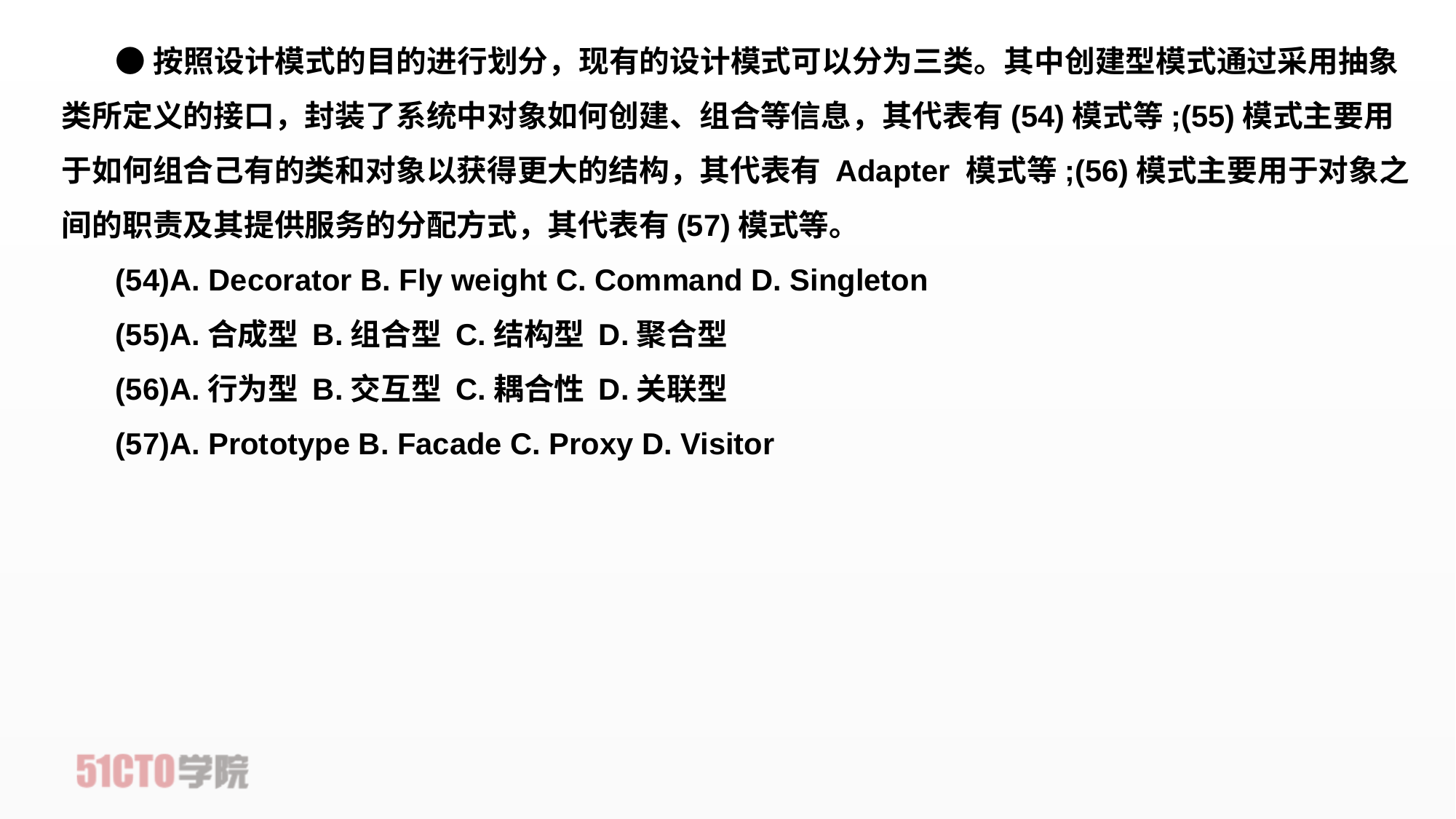

●按照设计模式的目的进行划分，现有的设计模式可以分为三类。其中创建型模式通过采用抽象类所定义的接口，封装了系统中对象如何创建、组合等信息，其代表有(54)模式等;(55)模式主要用于如何组合己有的类和对象以获得更大的结构，其代表有 Adapter 模式等;(56)模式主要用于对象之间的职责及其提供服务的分配方式，其代表有(57)模式等。
(54)A. Decorator B. Fly weight C. Command D. Singleton
(55)A.合成型 B.组合型 C.结构型 D.聚合型
(56)A.行为型 B.交互型 C.耦合性 D.关联型
(57)A. Prototype B. Facade C. Proxy D. Visitor